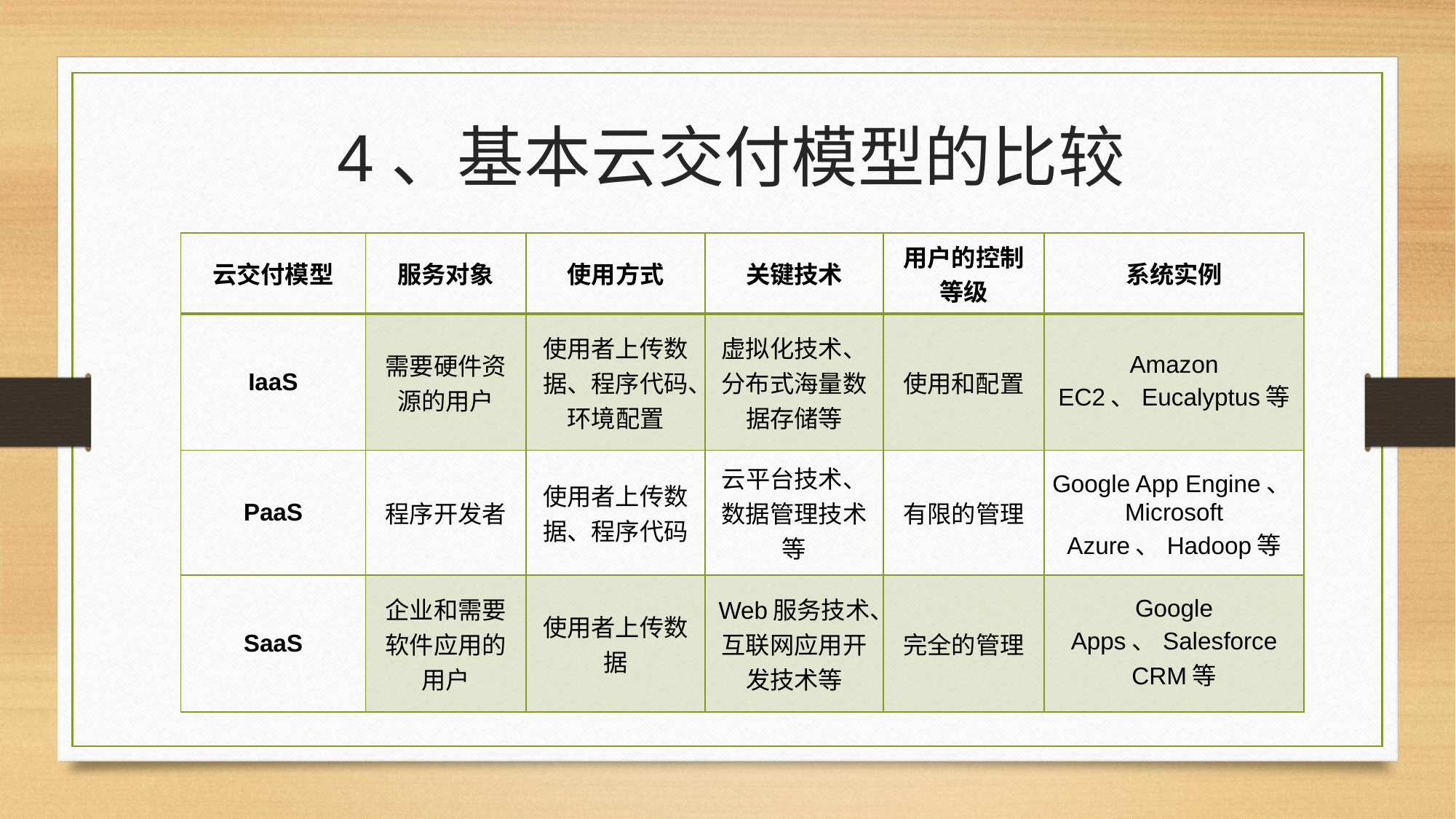

# 4、基本云交付模型的比较
| 云交付模型 | 服务对象 | 使用方式 | 关键技术 | 用户的控制等级 | 系统实例 |
| --- | --- | --- | --- | --- | --- |
| IaaS | 需要硬件资源的用户 | 使用者上传数据、程序代码、环境配置 | 虚拟化技术、分布式海量数据存储等 | 使用和配置 | Amazon EC2、Eucalyptus等 |
| PaaS | 程序开发者 | 使用者上传数据、程序代码 | 云平台技术、数据管理技术等 | 有限的管理 | Google App Engine、Microsoft Azure、Hadoop等 |
| SaaS | 企业和需要软件应用的用户 | 使用者上传数据 | Web服务技术、互联网应用开发技术等 | 完全的管理 | Google Apps、Salesforce CRM等 |